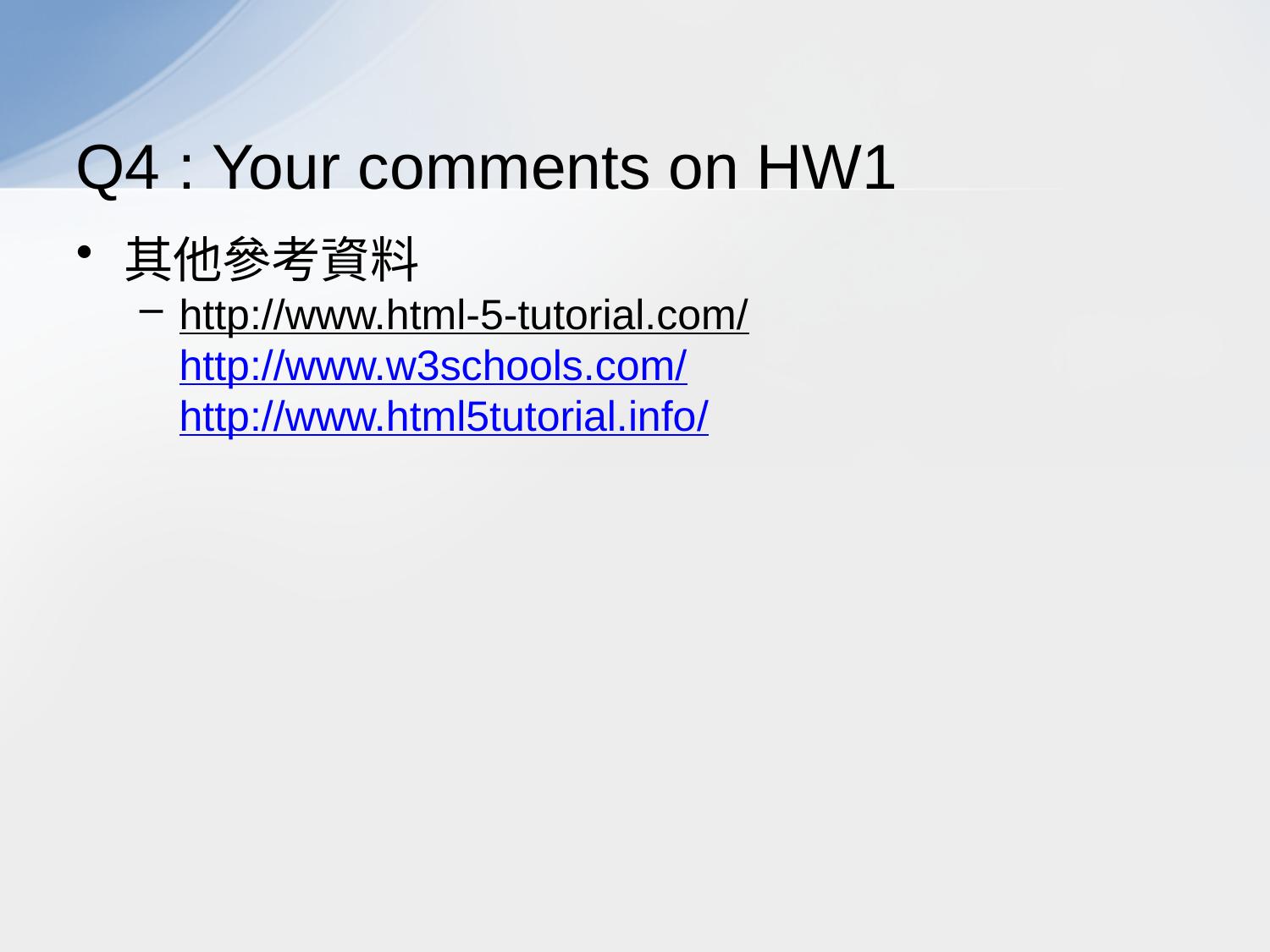

# Q4 : Your comments on HW1
其他參考資料
http://www.html-5-tutorial.com/
http://www.w3schools.com/
http://www.html5tutorial.info/